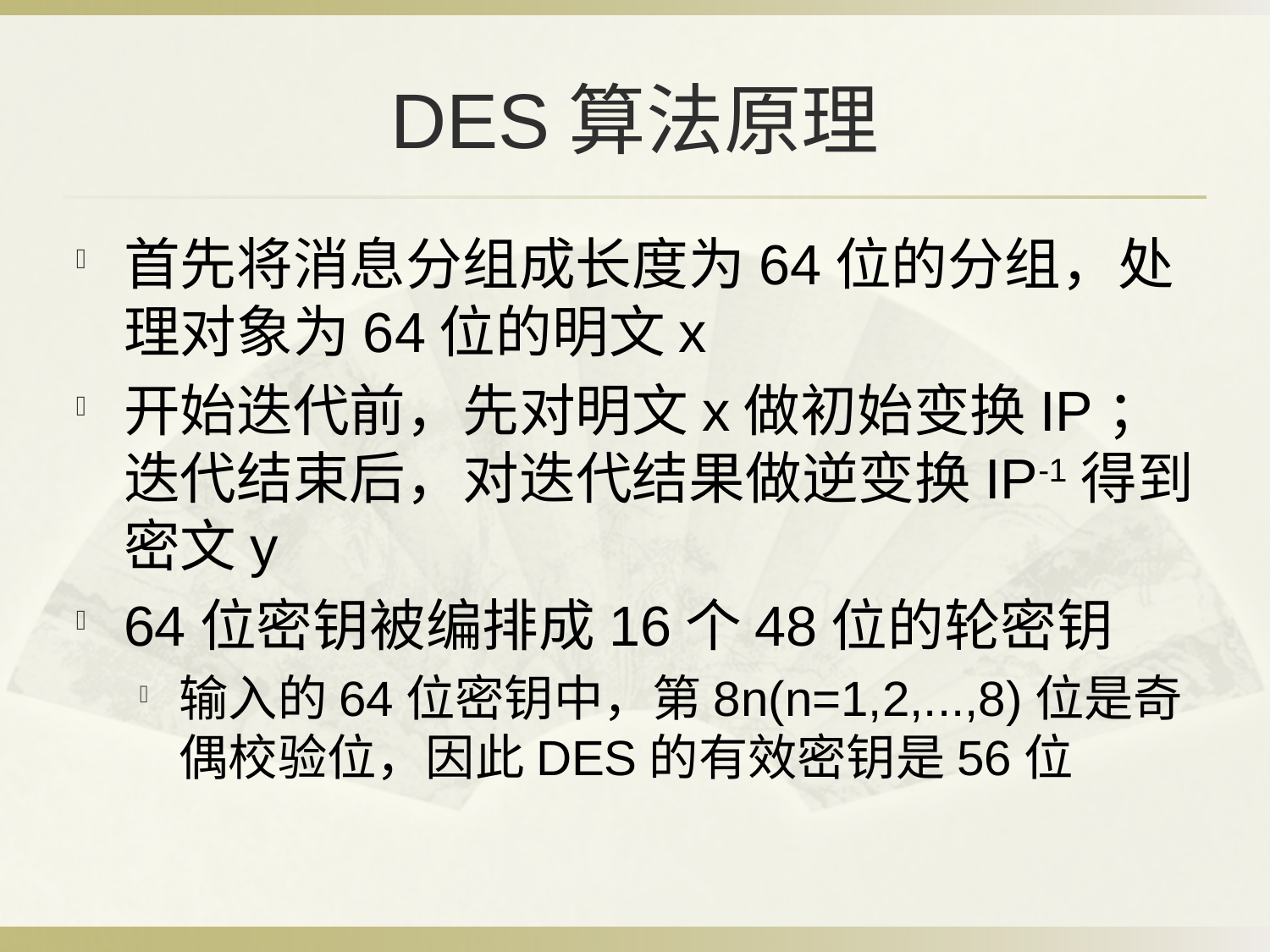

# DES算法原理
首先将消息分组成长度为64位的分组，处理对象为64位的明文x
开始迭代前，先对明文x做初始变换IP；迭代结束后，对迭代结果做逆变换IP-1得到密文y
64位密钥被编排成16个48位的轮密钥
输入的64位密钥中，第8n(n=1,2,...,8)位是奇偶校验位，因此DES的有效密钥是56位